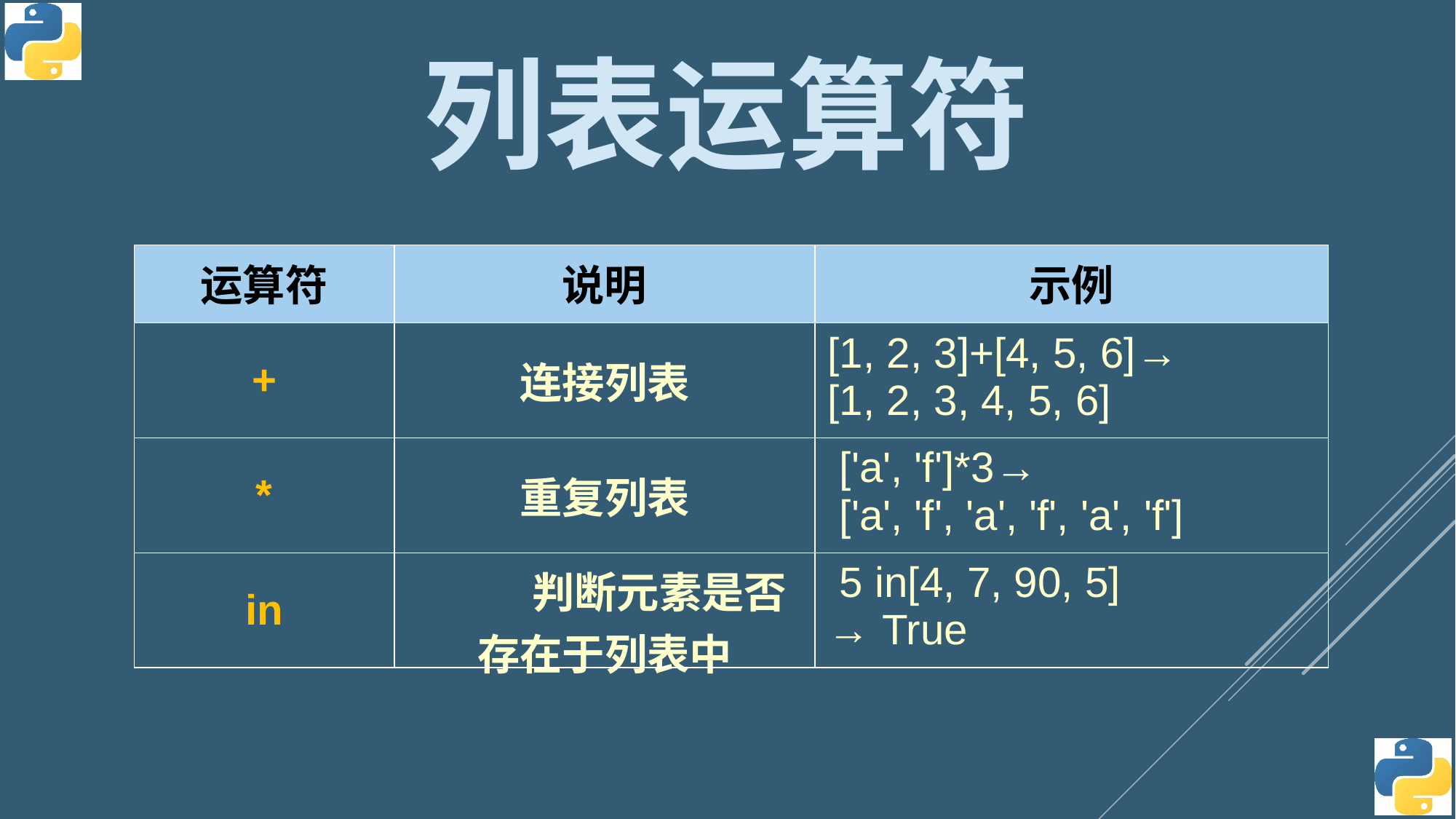

列表运算符
| 运算符 | 说明 | 示例 |
| --- | --- | --- |
| + | 连接列表 | [1, 2, 3]+[4, 5, 6]→ [1, 2, 3, 4, 5, 6] |
| \* | 重复列表 | ['a', 'f']\*3→ ['a', 'f', 'a', 'f', 'a', 'f'] |
| in | 判断元素是否存在于列表中 | 5 in[4, 7, 90, 5] → True |